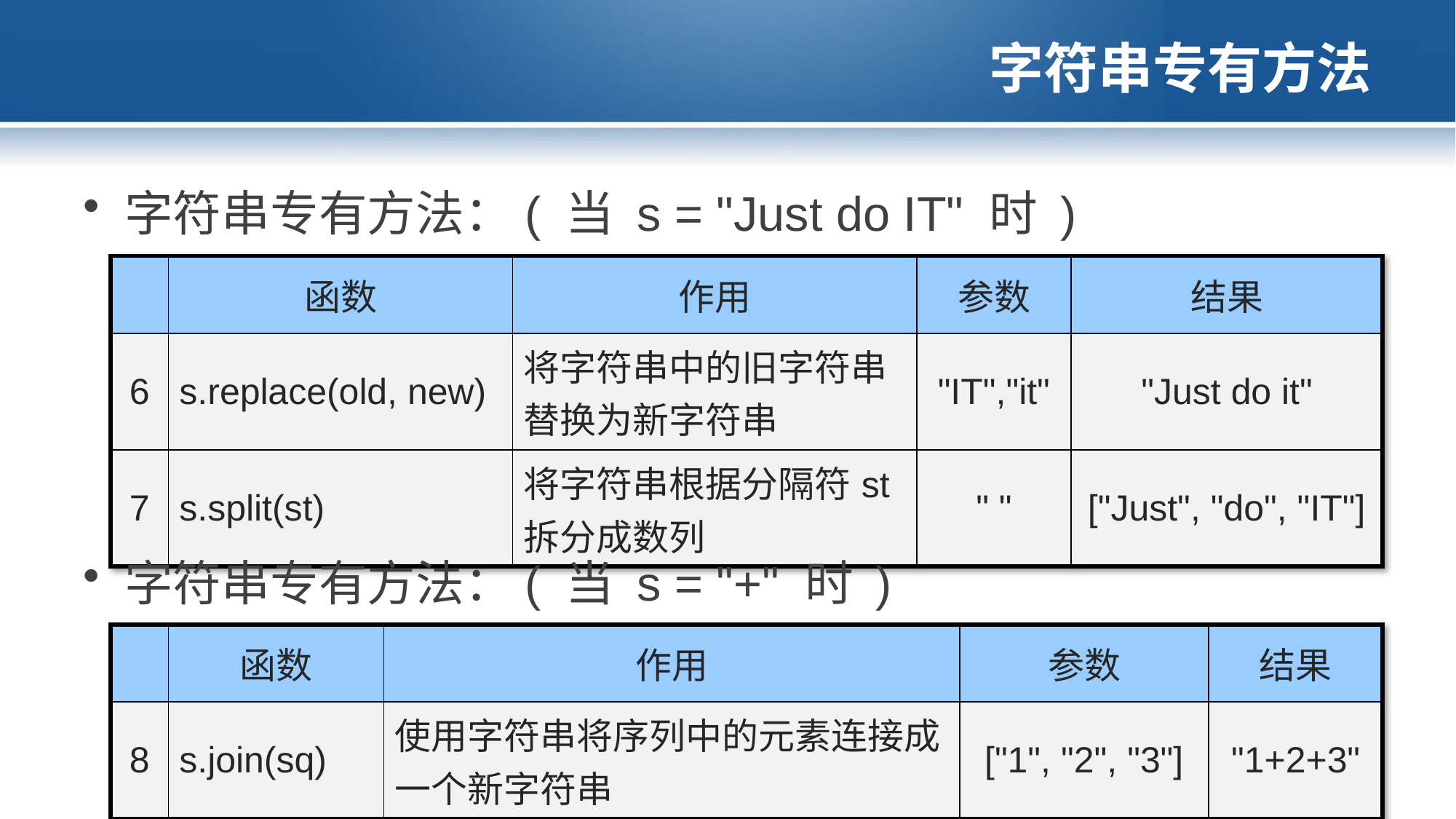

# 字符串专有方法
字符串专有方法：( 当 s = "Just do IT" 时 )
|  | 函数 | 作用 | 参数 | 结果 |
| --- | --- | --- | --- | --- |
| 6 | s.replace(old, new) | 将字符串中的旧字符串替换为新字符串 | "IT","it" | "Just do it" |
| 7 | s.split(st) | 将字符串根据分隔符st拆分成数列 | " " | ["Just", "do", "IT"] |
字符串专有方法：( 当 s = "+" 时 )
|  | 函数 | 作用 | 参数 | 结果 |
| --- | --- | --- | --- | --- |
| 8 | s.join(sq) | 使用字符串将序列中的元素连接成一个新字符串 | ["1", "2", "3"] | "1+2+3" |